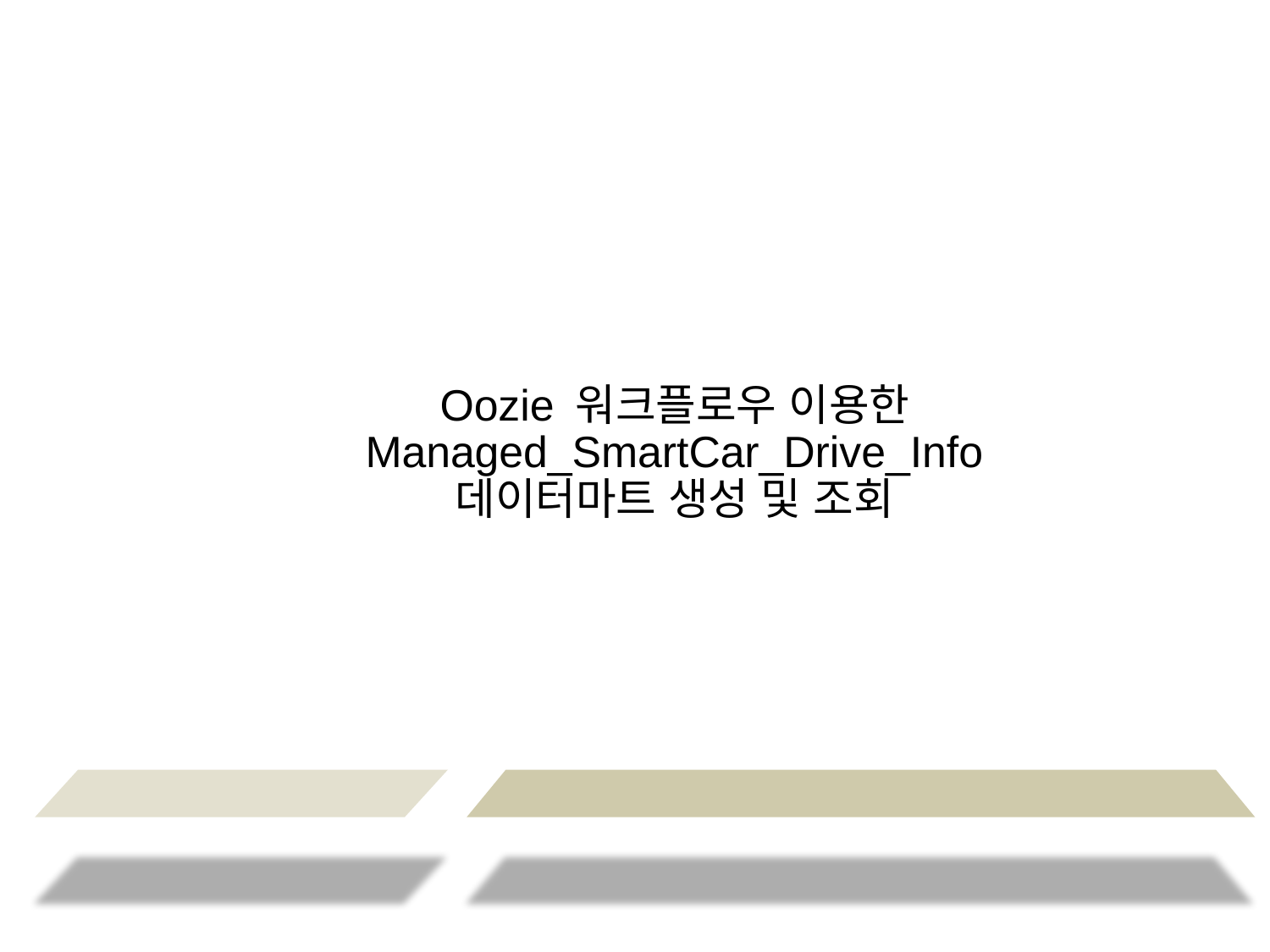

Oozie 워크플로우 이용한 Managed_SmartCar_Drive_Info
데이터마트 생성 및 조회